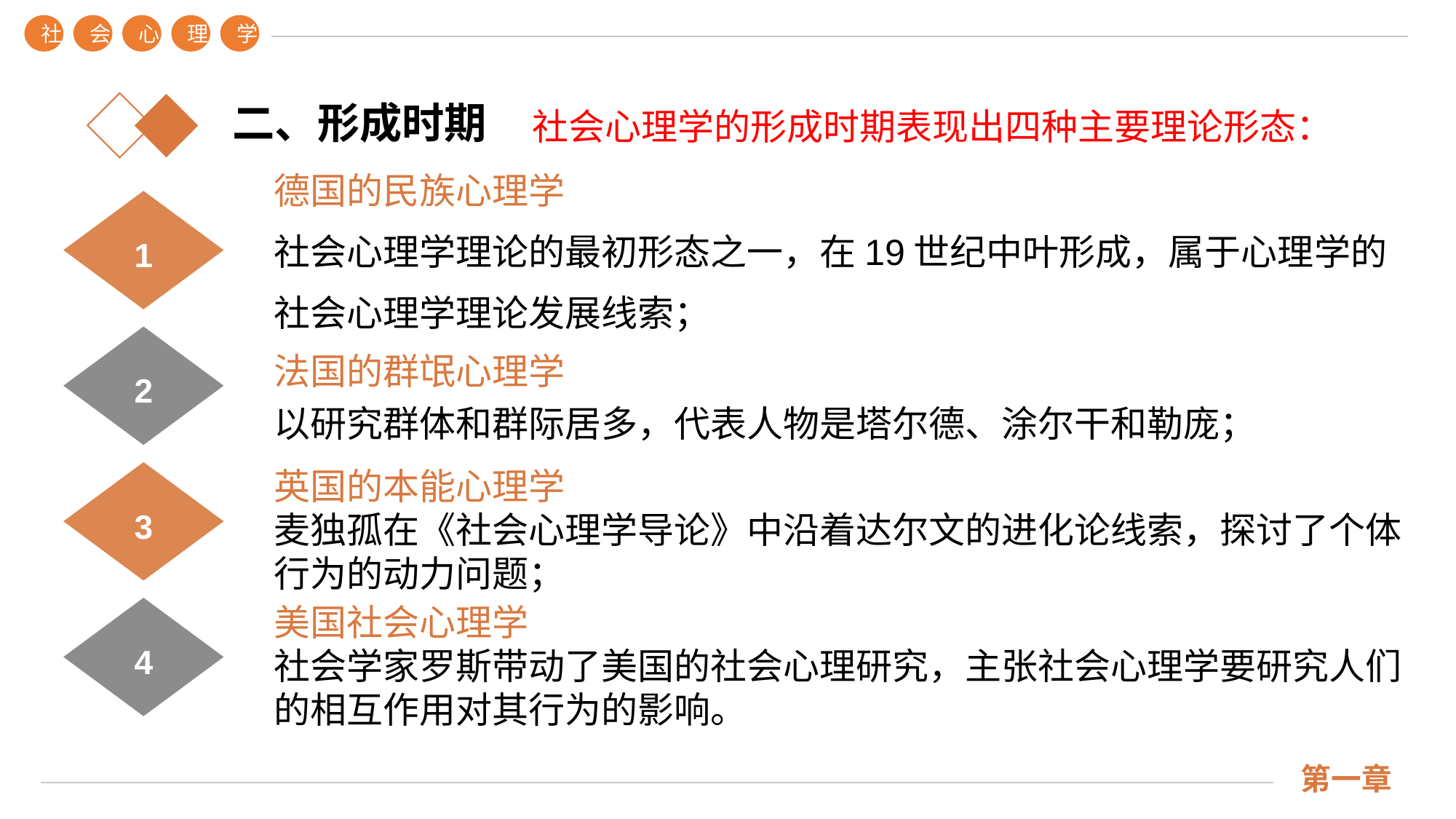

社
会
心
理
学
社会心理学的形成时期表现出四种主要理论形态：
二、形成时期

德国的民族心理学
社会心理学理论的最初形态之一，在19世纪中叶形成，属于心理学的社会心理学理论发展线索；
1
2
法国的群氓心理学
以研究群体和群际居多，代表人物是塔尔德、涂尔干和勒庞；
3
英国的本能心理学
麦独孤在《社会心理学导论》中沿着达尔文的进化论线索，探讨了个体行为的动力问题；
4
美国社会心理学
社会学家罗斯带动了美国的社会心理研究，主张社会心理学要研究人们的相互作用对其行为的影响。
第一章